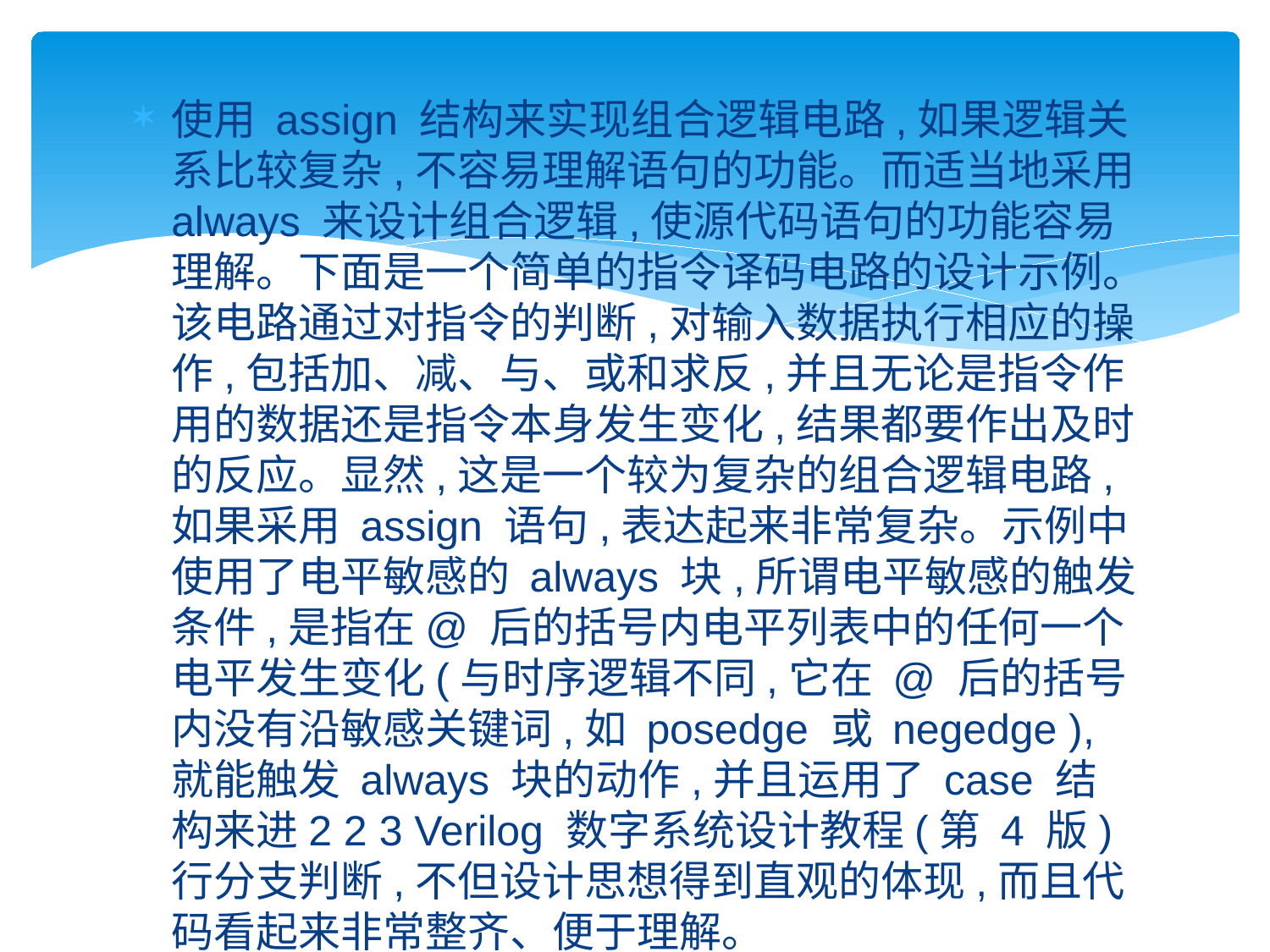

#
使用 assign 结构来实现组合逻辑电路,如果逻辑关系比较复杂,不容易理解语句的功能。而适当地采用 always 来设计组合逻辑,使源代码语句的功能容易理解。下面是一个简单的指令译码电路的设计示例。该电路通过对指令的判断,对输入数据执行相应的操作,包括加、减、与、或和求反,并且无论是指令作用的数据还是指令本身发生变化,结果都要作出及时的反应。显然,这是一个较为复杂的组合逻辑电路,如果采用 assign 语句,表达起来非常复杂。示例中使用了电平敏感的 always 块,所谓电平敏感的触发条件,是指在@ 后的括号内电平列表中的任何一个电平发生变化(与时序逻辑不同,它在 @ 后的括号内没有沿敏感关键词,如 posedge 或 negedge ),就能触发 always 块的动作,并且运用了 case 结构来进2 2 3 Verilog 数字系统设计教程(第 4 版)行分支判断,不但设计思想得到直观的体现,而且代码看起来非常整齐、便于理解。